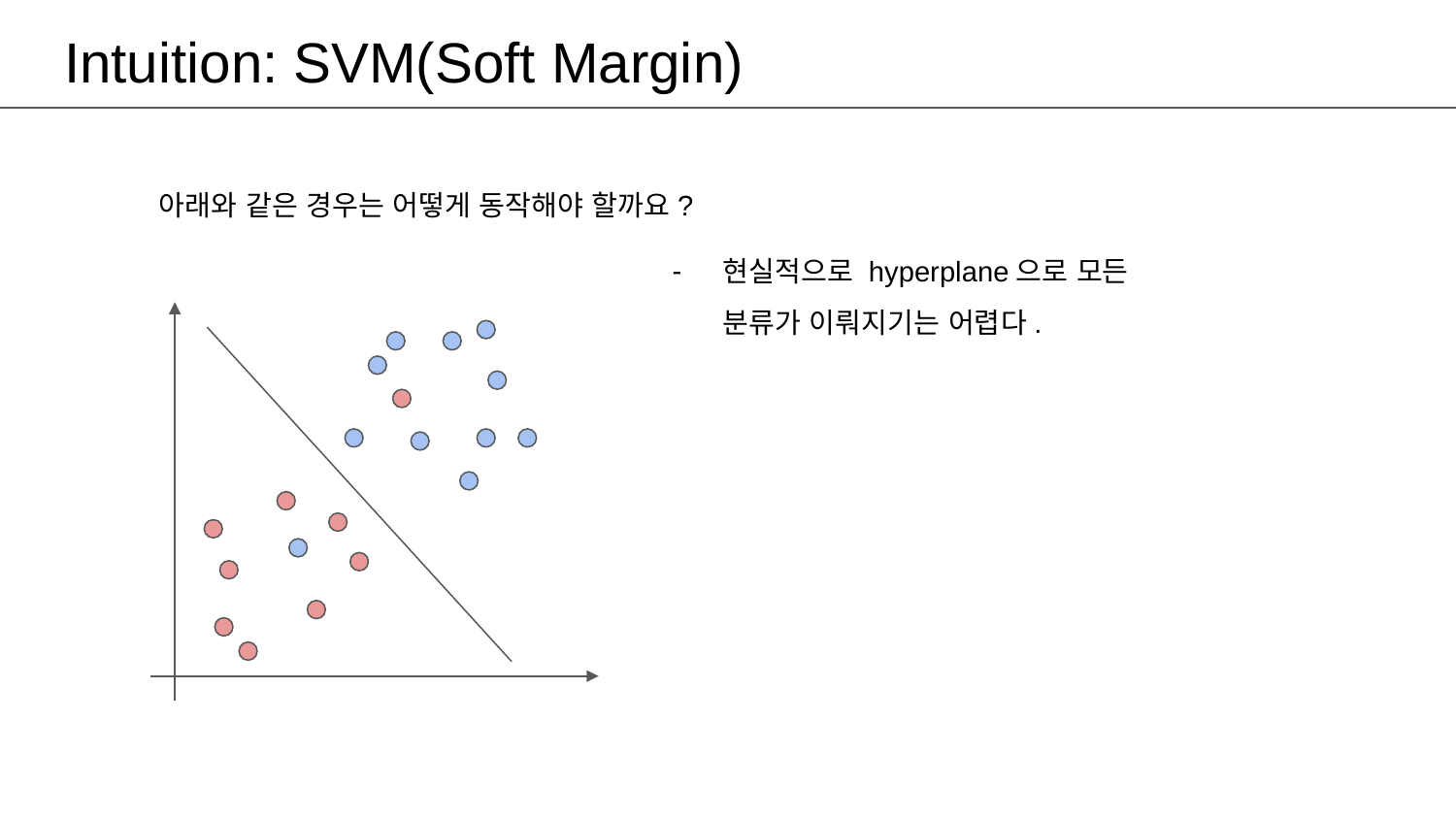

# Intuition: SVM(Soft Margin)
아래와 같은 경우는 어떻게 동작해야 할까요?
현실적으로 hyperplane으로 모든 분류가 이뤄지기는 어렵다.